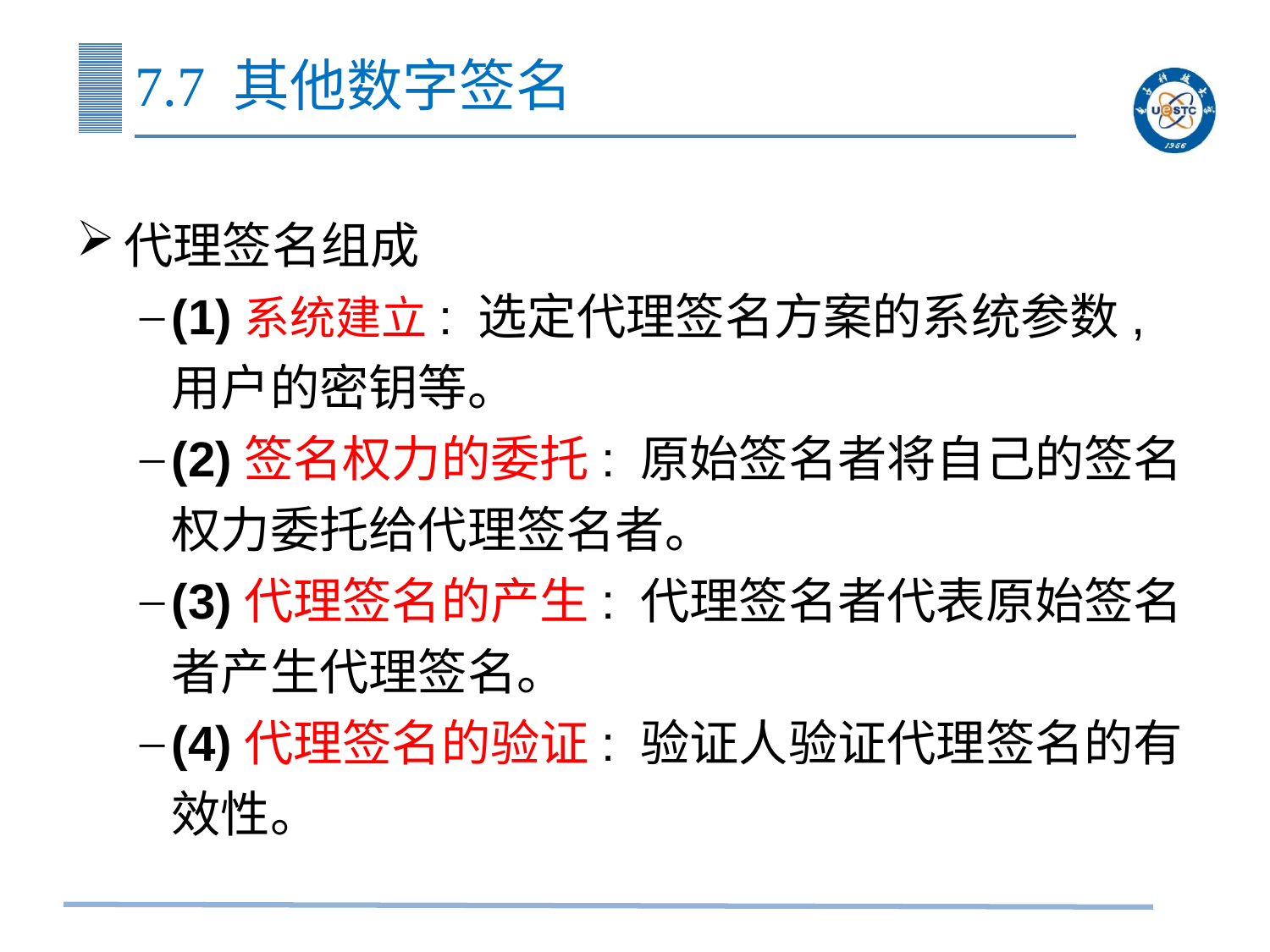

# 7.7 其他数字签名
代理签名组成
(1)系统建立: 选定代理签名方案的系统参数, 用户的密钥等。
(2)签名权力的委托: 原始签名者将自己的签名权力委托给代理签名者。
(3)代理签名的产生: 代理签名者代表原始签名者产生代理签名。
(4)代理签名的验证: 验证人验证代理签名的有效性。